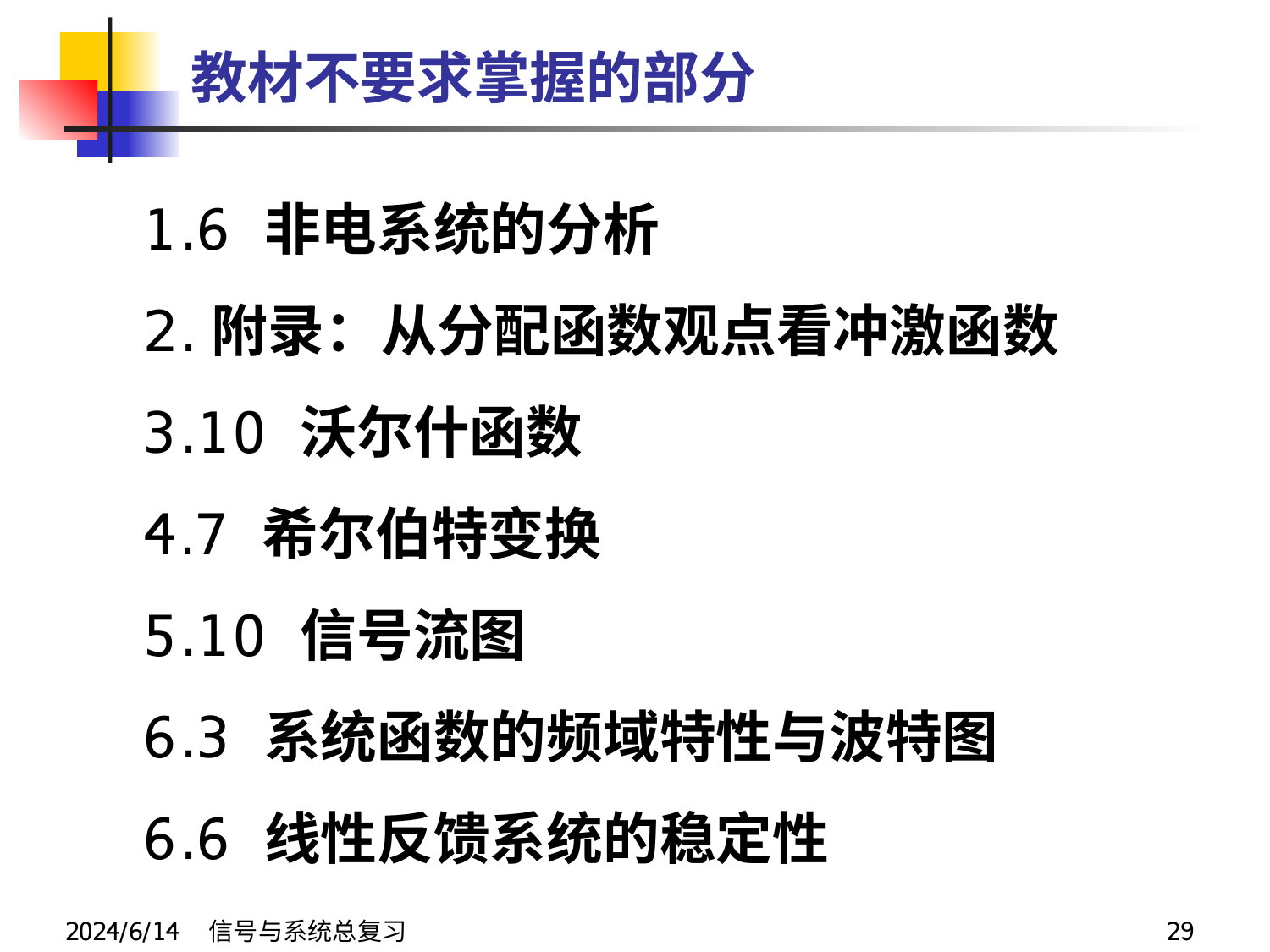

教材不要求掌握的部分
1.6 非电系统的分析
2.附录：从分配函数观点看冲激函数
3.10 沃尔什函数
4.7 希尔伯特变换
5.10 信号流图
6.3 系统函数的频域特性与波特图
6.6 线性反馈系统的稳定性
2024/6/14   信号与系统总复习
29